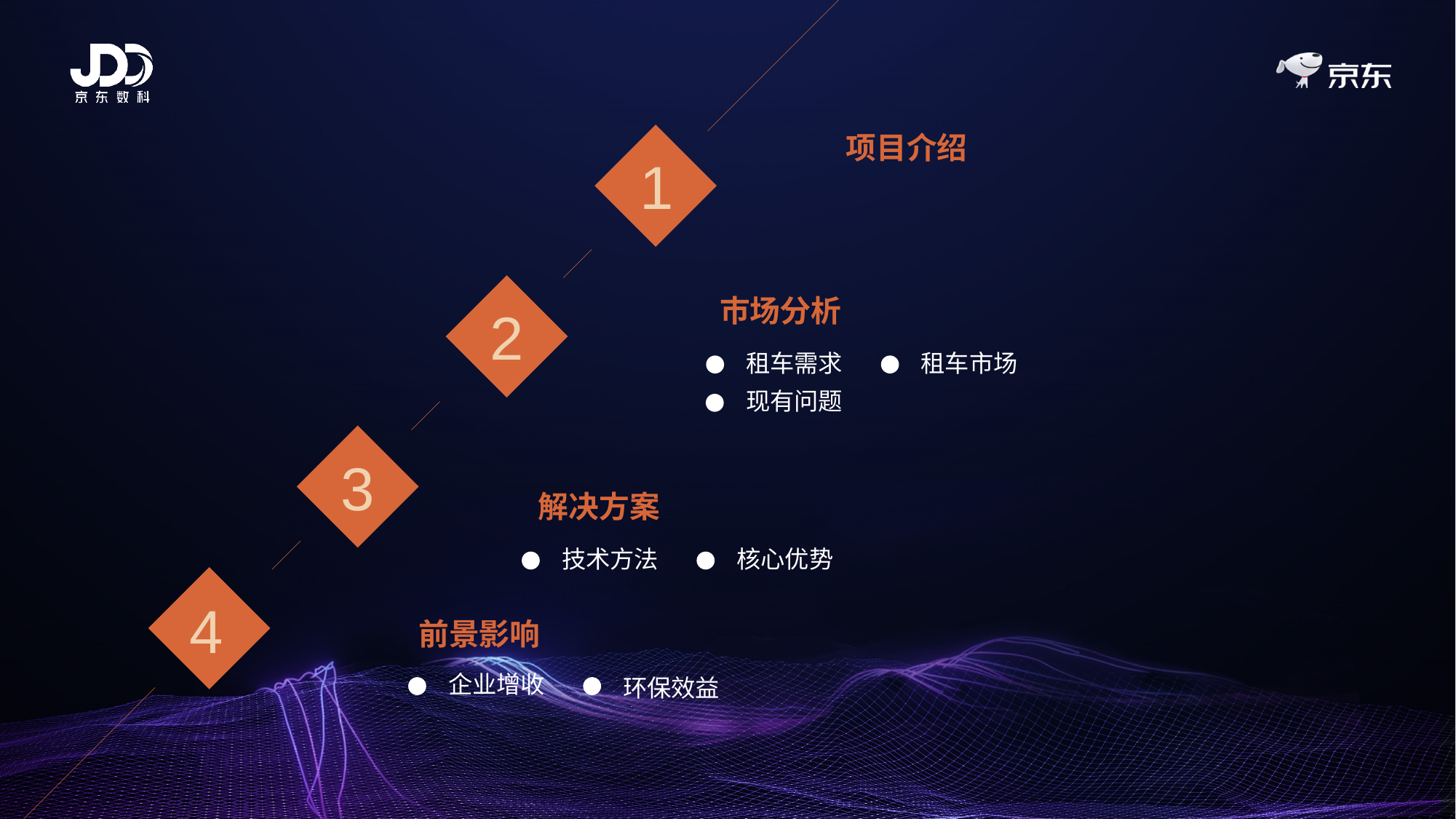

项目介绍

1
市场分析

2
租车需求
租车市场

现有问题

3
解决方案
技术方法
核心优势

4
前景影响
企业增收
环保效益